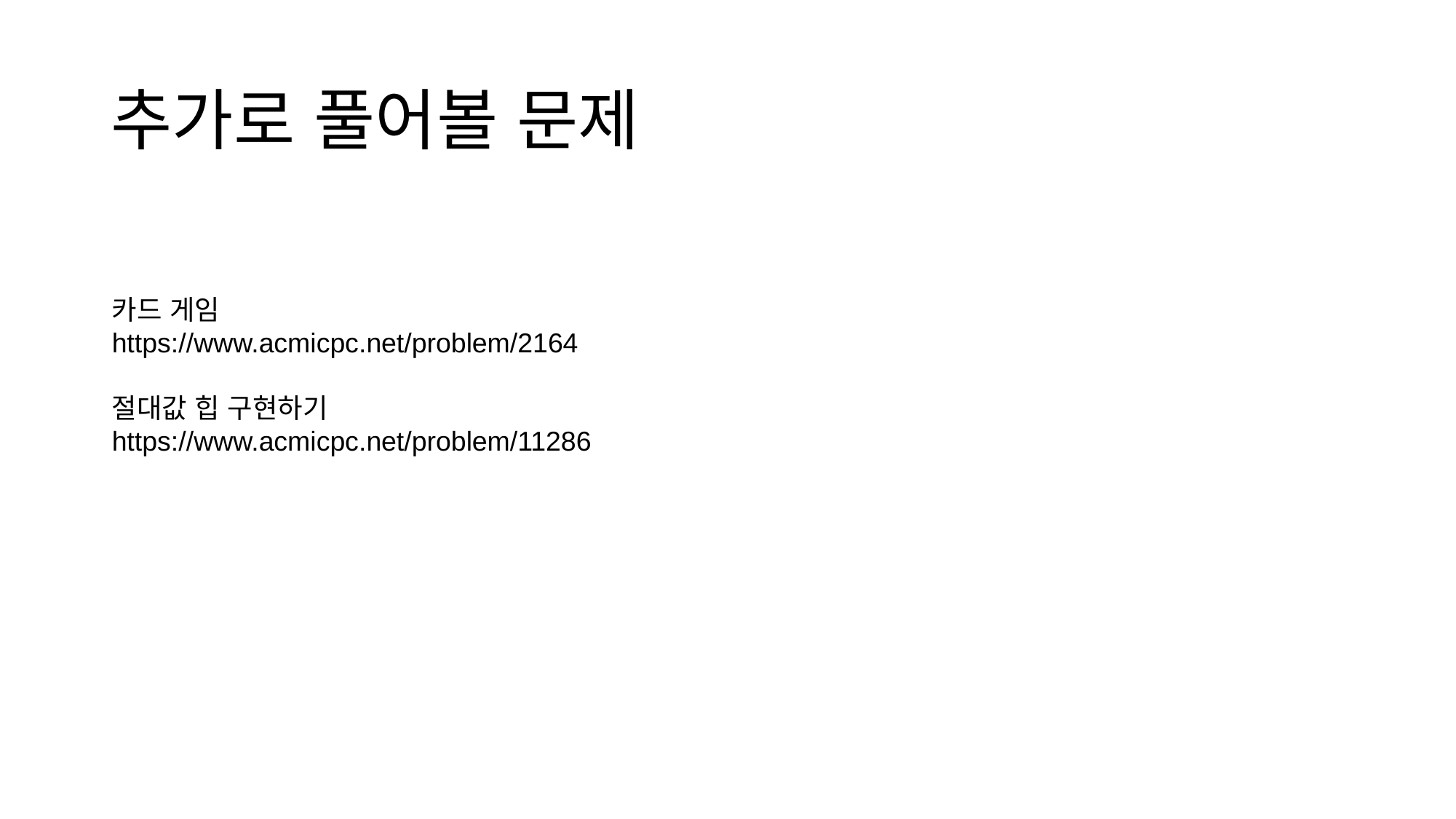

# 추가로 풀어볼 문제
카드 게임
https://www.acmicpc.net/problem/2164

절대값 힙 구현하기
https://www.acmicpc.net/problem/11286